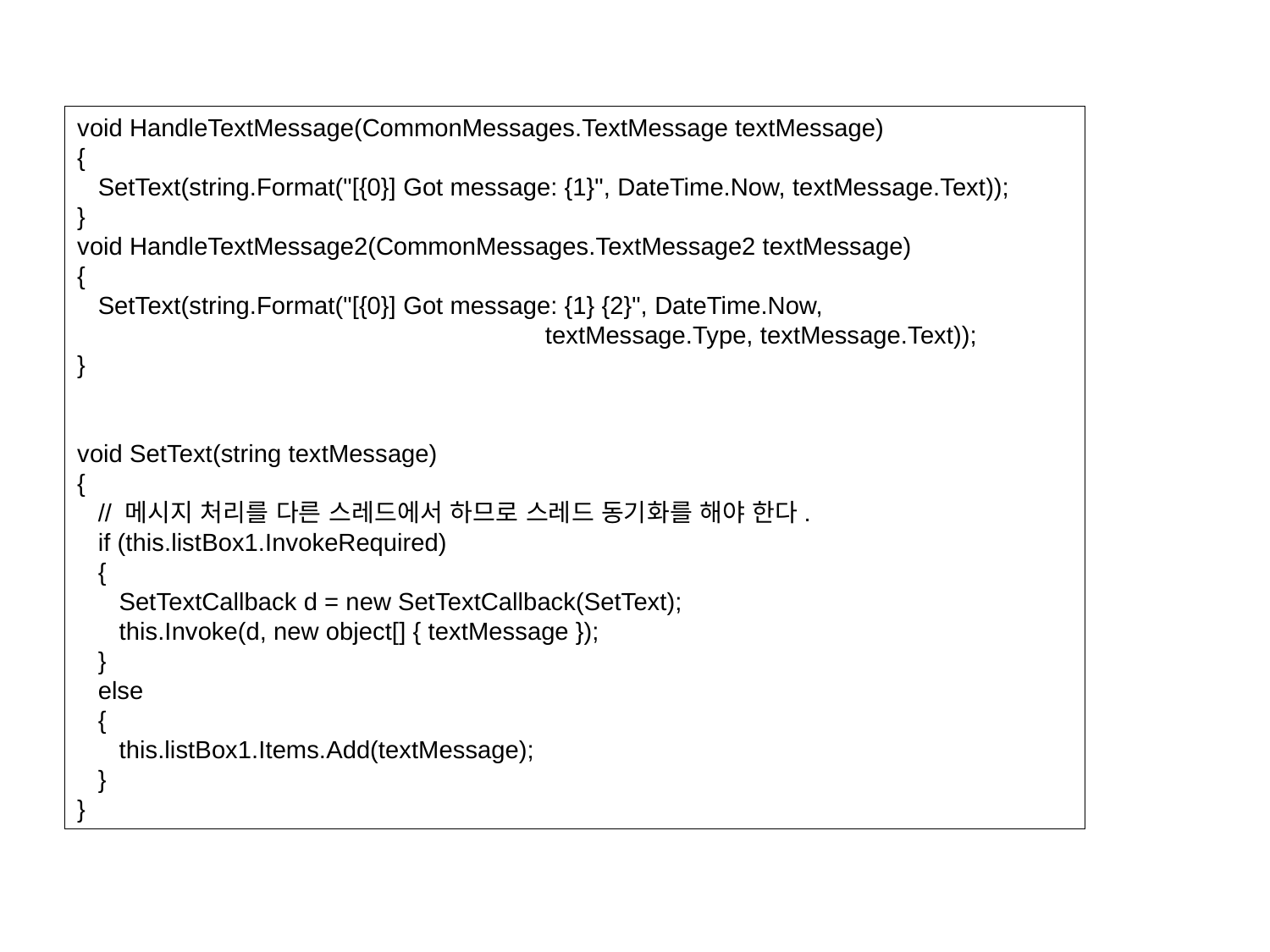

void HandleTextMessage(CommonMessages.TextMessage textMessage)
{
   SetText(string.Format("[{0}] Got message: {1}", DateTime.Now, textMessage.Text));
}
void HandleTextMessage2(CommonMessages.TextMessage2 textMessage)
{
   SetText(string.Format("[{0}] Got message: {1} {2}", DateTime.Now,
                                                                   textMessage.Type, textMessage.Text));
}

void SetText(string textMessage)
{
   // 메시지 처리를 다른 스레드에서 하므로 스레드 동기화를 해야 한다.
   if (this.listBox1.InvokeRequired)
   {
      SetTextCallback d = new SetTextCallback(SetText);
      this.Invoke(d, new object[] { textMessage });
   }
   else
   {
      this.listBox1.Items.Add(textMessage);
   }
}